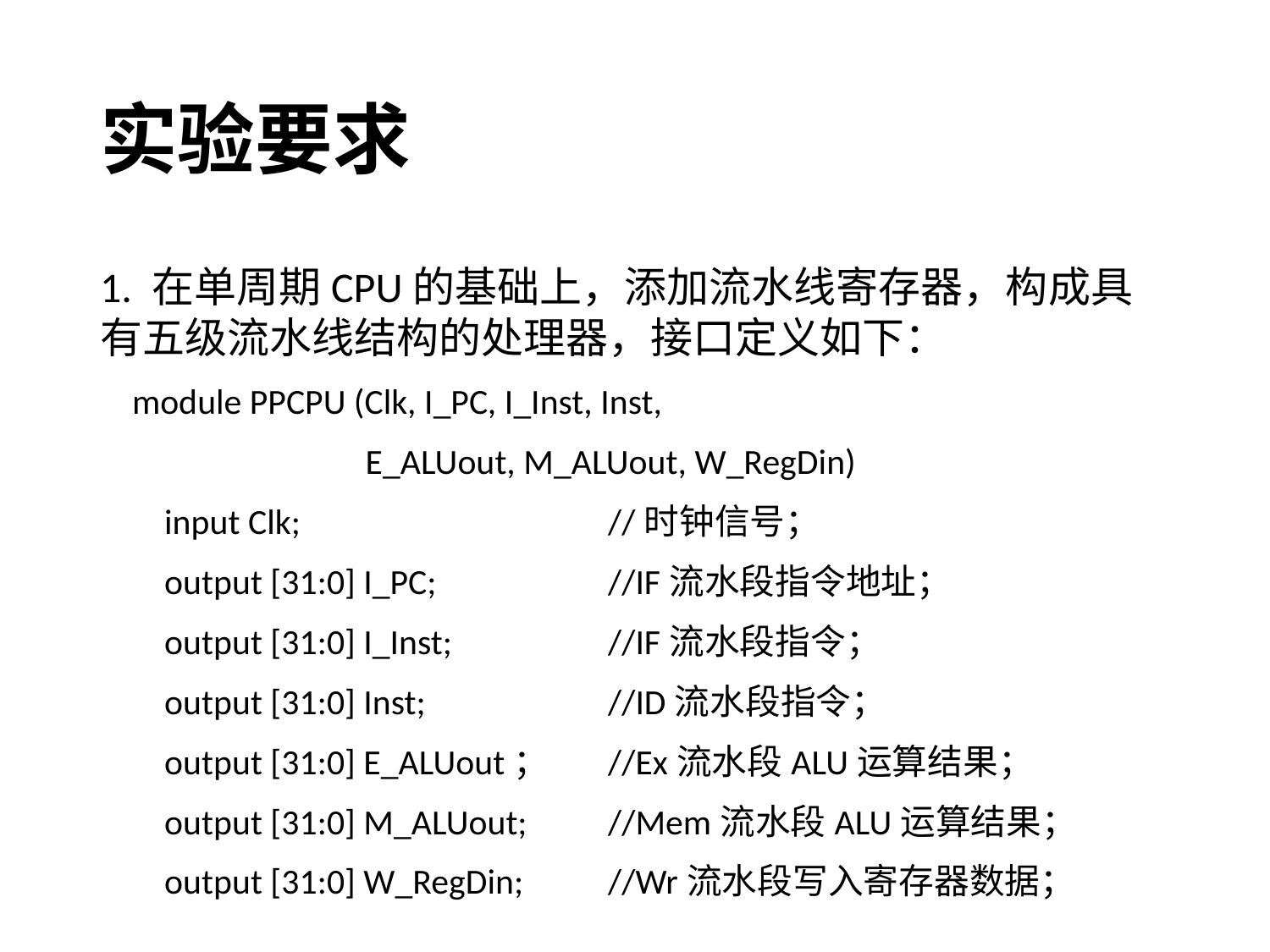

# 实验要求
1. 在单周期CPU的基础上，添加流水线寄存器，构成具有五级流水线结构的处理器，接口定义如下：
    module PPCPU (Clk, I_PC, I_Inst, Inst,
                                 E_ALUout, M_ALUout, W_RegDin)
        input Clk;			//时钟信号；
        output [31:0] I_PC;		//IF流水段指令地址；
        output [31:0] I_Inst;		//IF流水段指令；
        output [31:0] Inst;		//ID流水段指令；
        output [31:0] E_ALUout；	//Ex流水段ALU运算结果；
        output [31:0] M_ALUout;	//Mem流水段ALU运算结果；
        output [31:0] W_RegDin;	//Wr流水段写入寄存器数据；